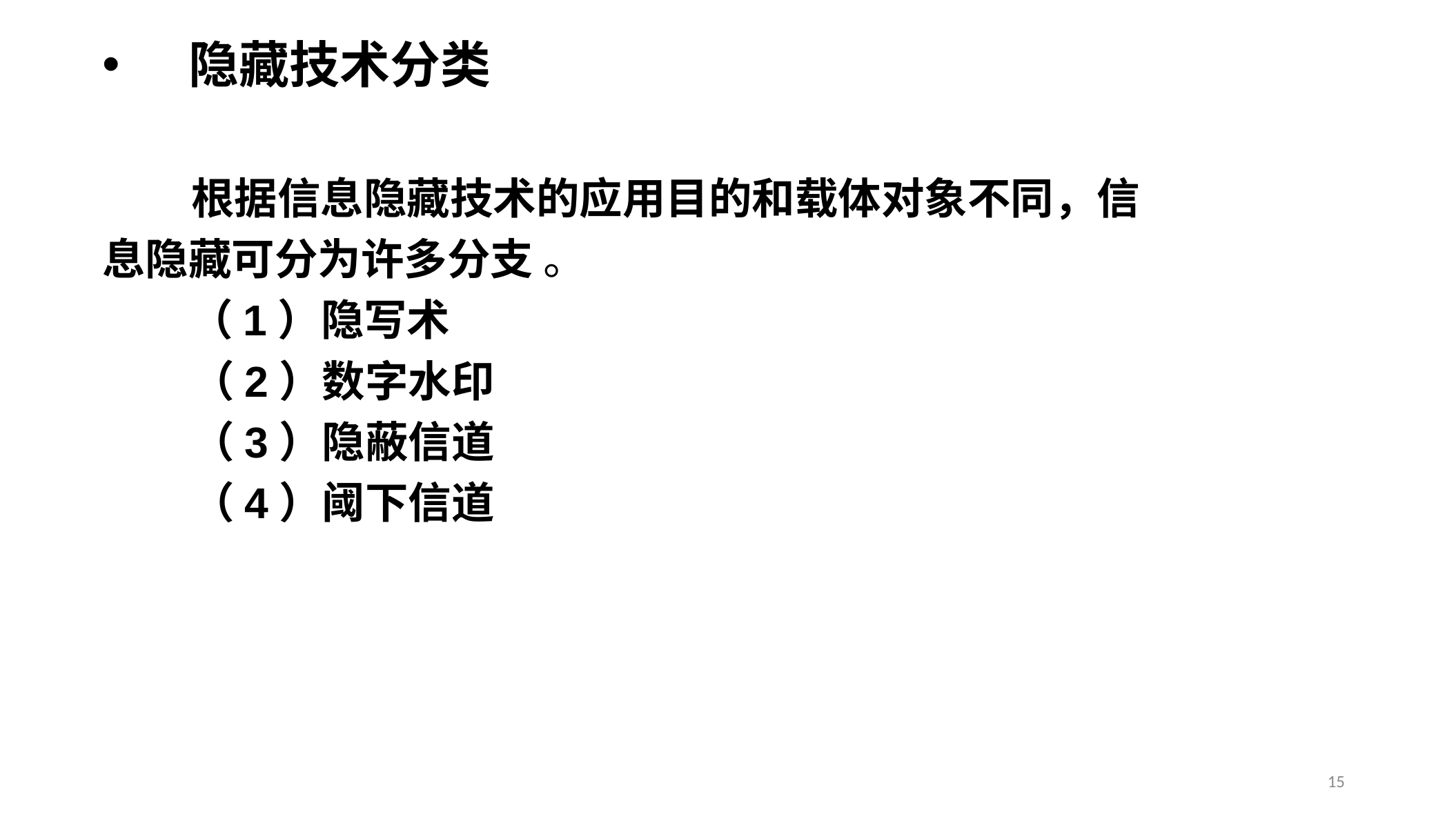

隐藏技术分类

        根据信息隐藏技术的应用目的和载体对象不同，信
息隐藏可分为许多分支 。
        （1）隐写术
        （2）数字水印
        （3）隐蔽信道
        （4）阈下信道
15